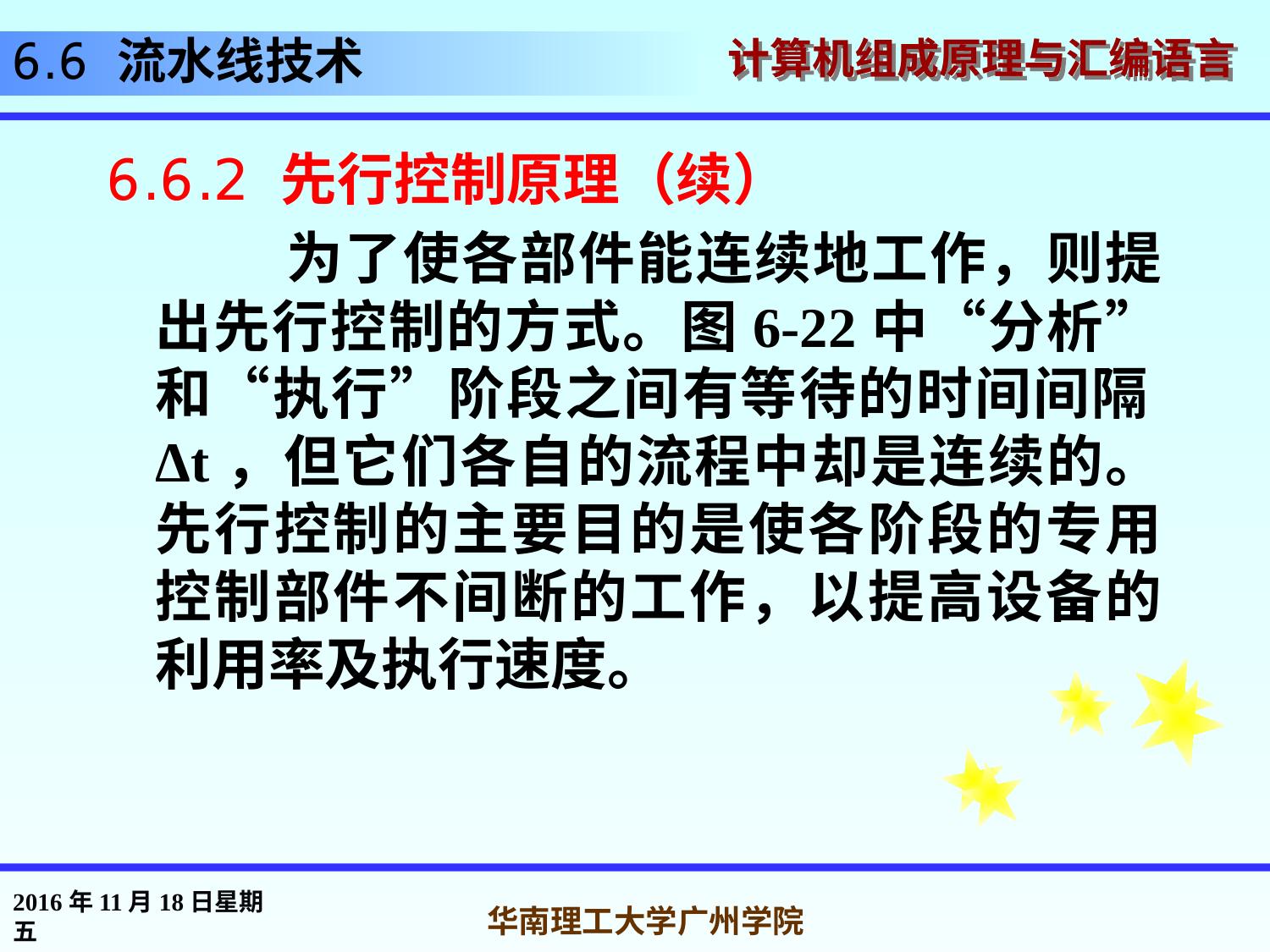

# 6.6 流水线技术
6.6.2 先行控制原理（续）
		为了使各部件能连续地工作，则提出先行控制的方式。图6-22中“分析”和“执行”阶段之间有等待的时间间隔Δt，但它们各自的流程中却是连续的。先行控制的主要目的是使各阶段的专用控制部件不间断的工作，以提高设备的利用率及执行速度。
2016年11月18日星期五
华南理工大学广州学院